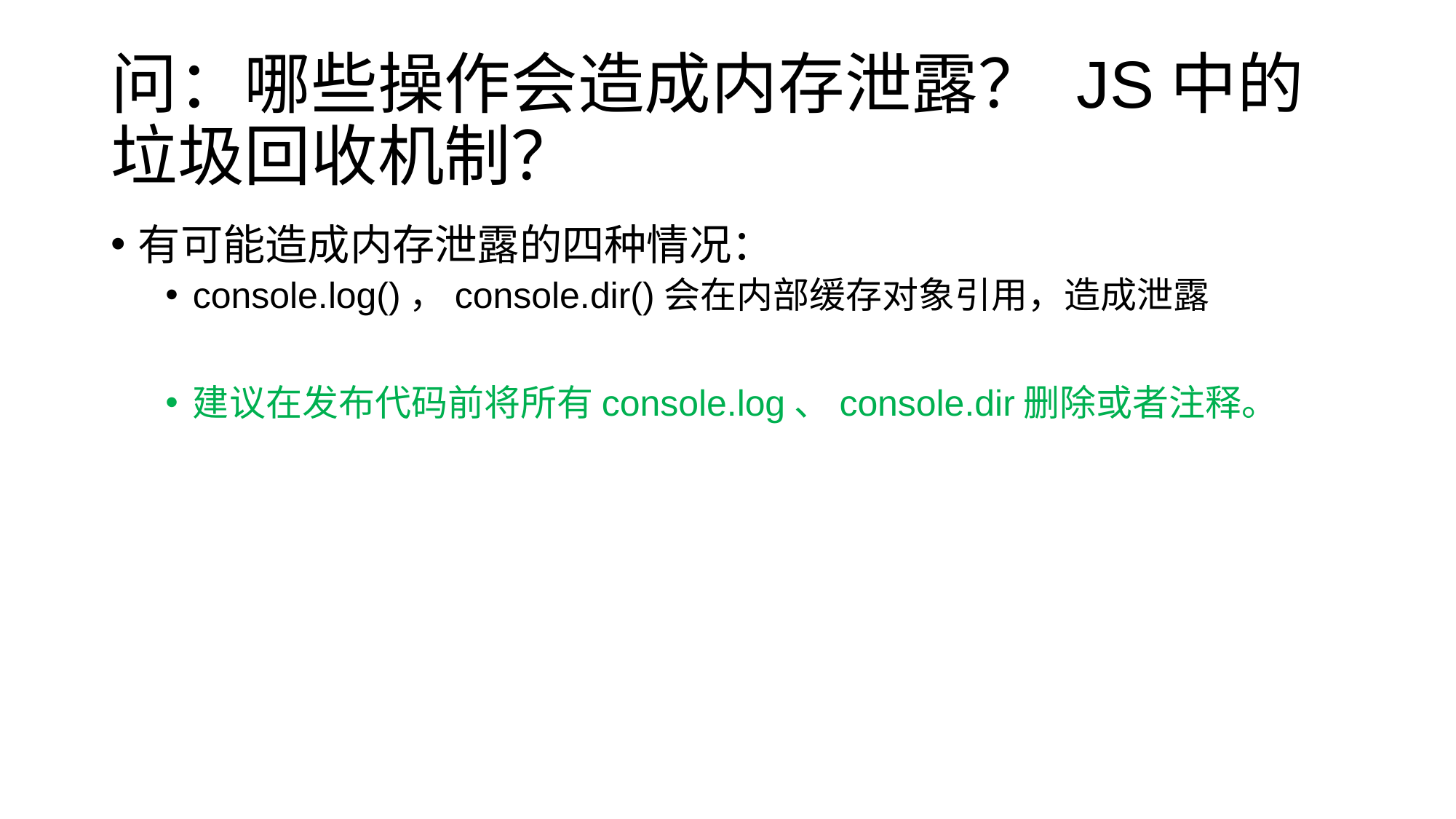

# 问：哪些操作会造成内存泄露？ JS中的垃圾回收机制？
有可能造成内存泄露的四种情况：
console.log()，console.dir()会在内部缓存对象引用，造成泄露

建议在发布代码前将所有console.log、console.dir删除或者注释。